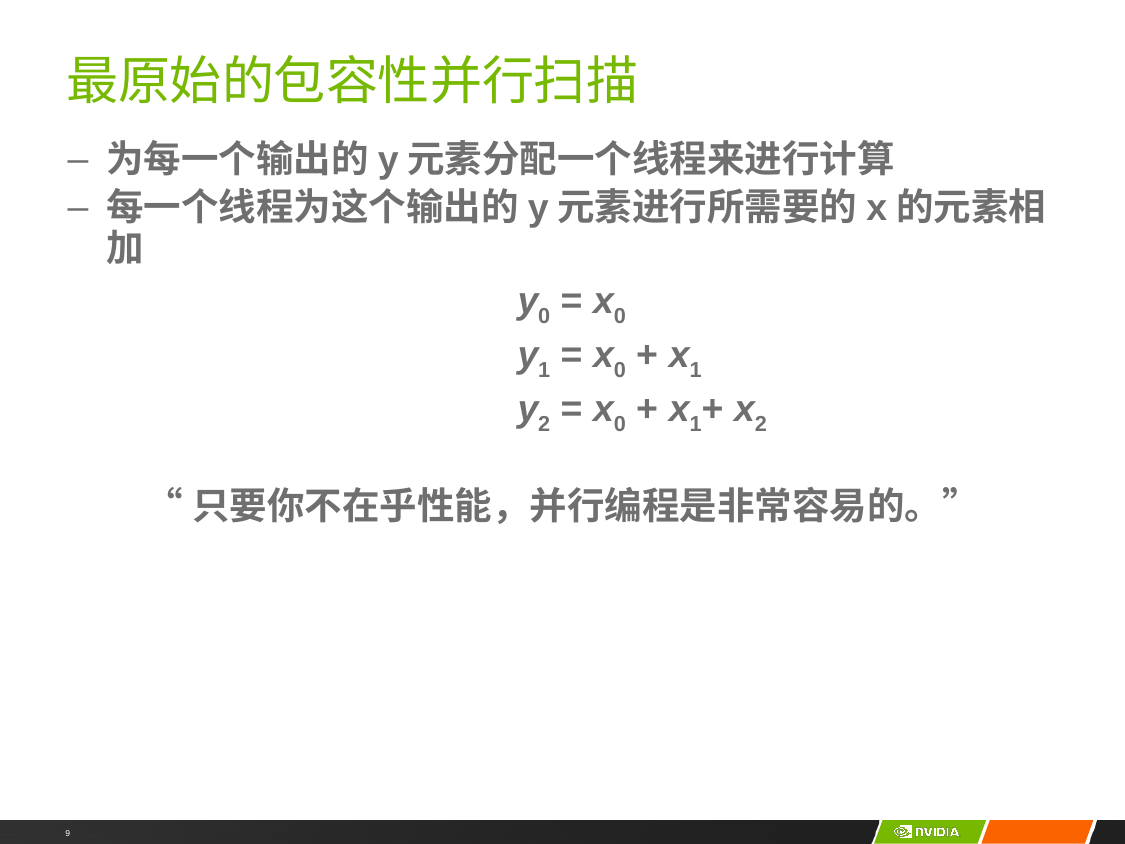

# 最原始的包容性并行扫描
为每一个输出的y元素分配一个线程来进行计算
每一个线程为这个输出的y元素进行所需要的x的元素相加
			y0 = x0
			y1 = x0 + x1
			y2 = x0 + x1+ x2

“只要你不在乎性能，并行编程是非常容易的。”
9